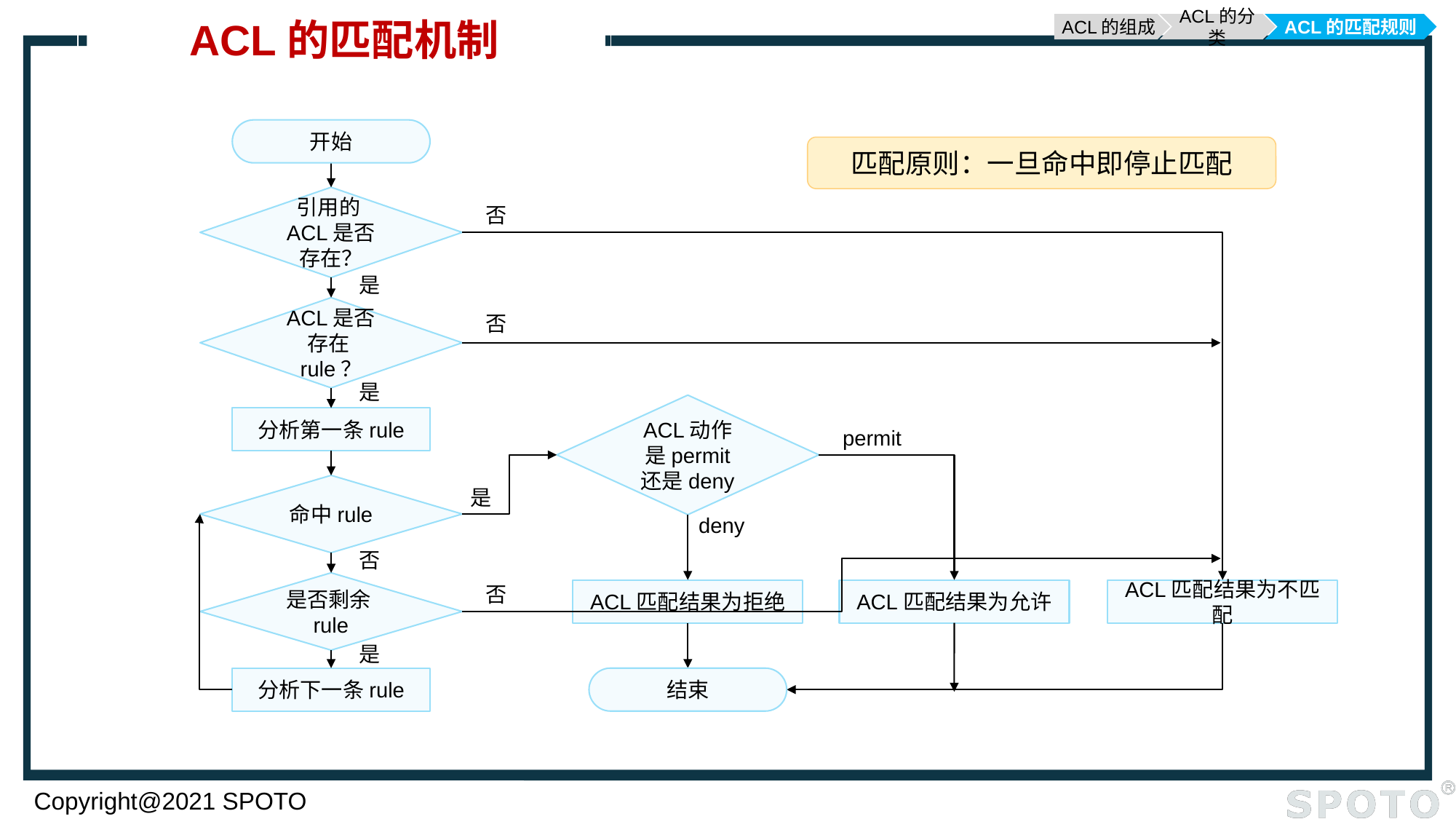

# ACL的匹配机制
ACL的组成
ACL的分类
ACL的匹配规则
开始
匹配原则：一旦命中即停止匹配
引用的ACL是否存在？
否
是
ACL是否存在rule？
否
是
ACL动作是permit
还是deny
分析第一条rule
permit
命中rule
是
deny
否
是否剩余rule
否
ACL匹配结果为拒绝
ACL匹配结果为允许
ACL匹配结果为不匹配
是
分析下一条rule
结束